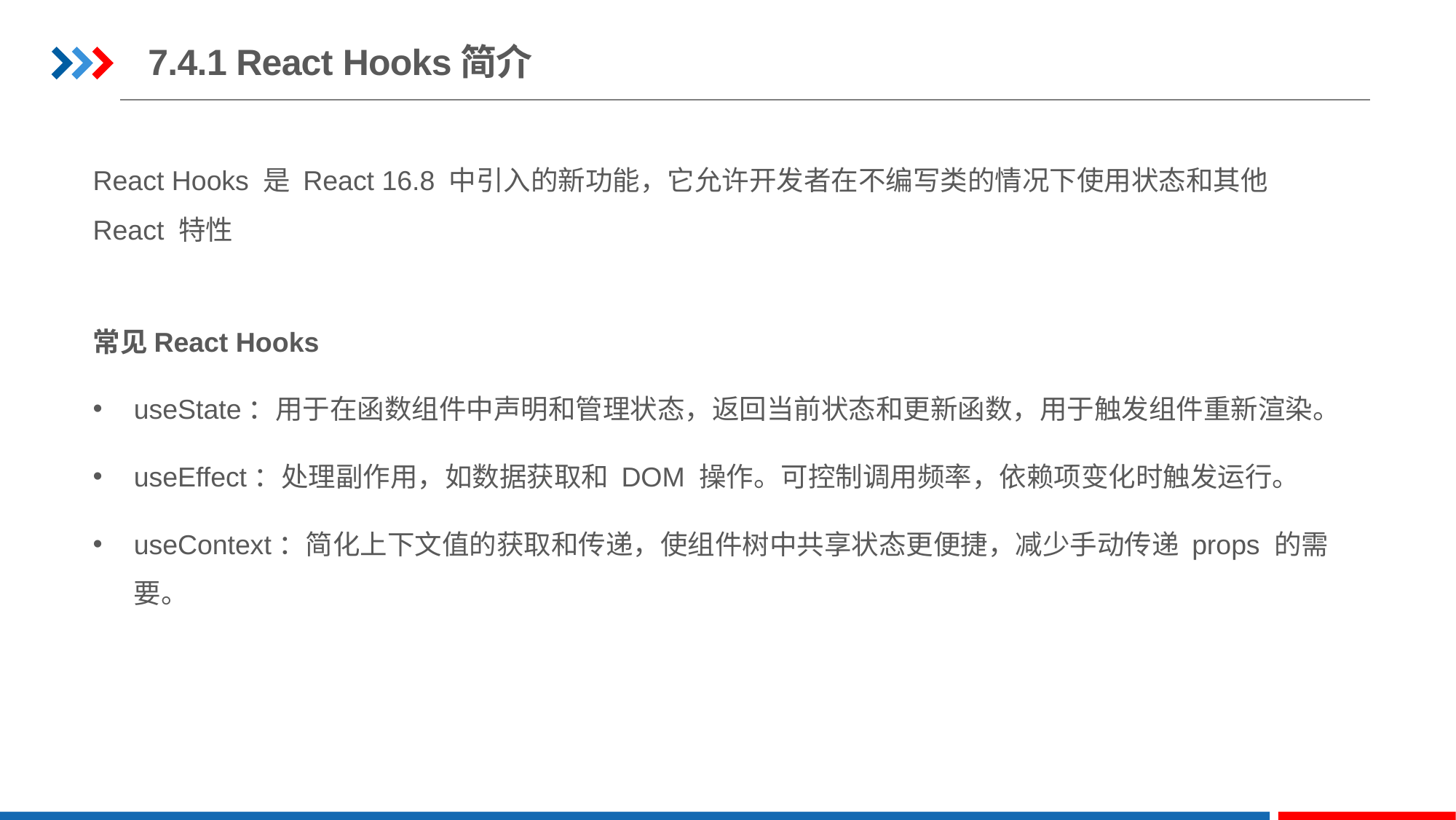

7.4.1 React Hooks简介
React Hooks 是 React 16.8 中引入的新功能，它允许开发者在不编写类的情况下使用状态和其他 React 特性
常见React Hooks
useState：用于在函数组件中声明和管理状态，返回当前状态和更新函数，用于触发组件重新渲染。
useEffect：处理副作用，如数据获取和 DOM 操作。可控制调用频率，依赖项变化时触发运行。
useContext：简化上下文值的获取和传递，使组件树中共享状态更便捷，减少手动传递 props 的需要。